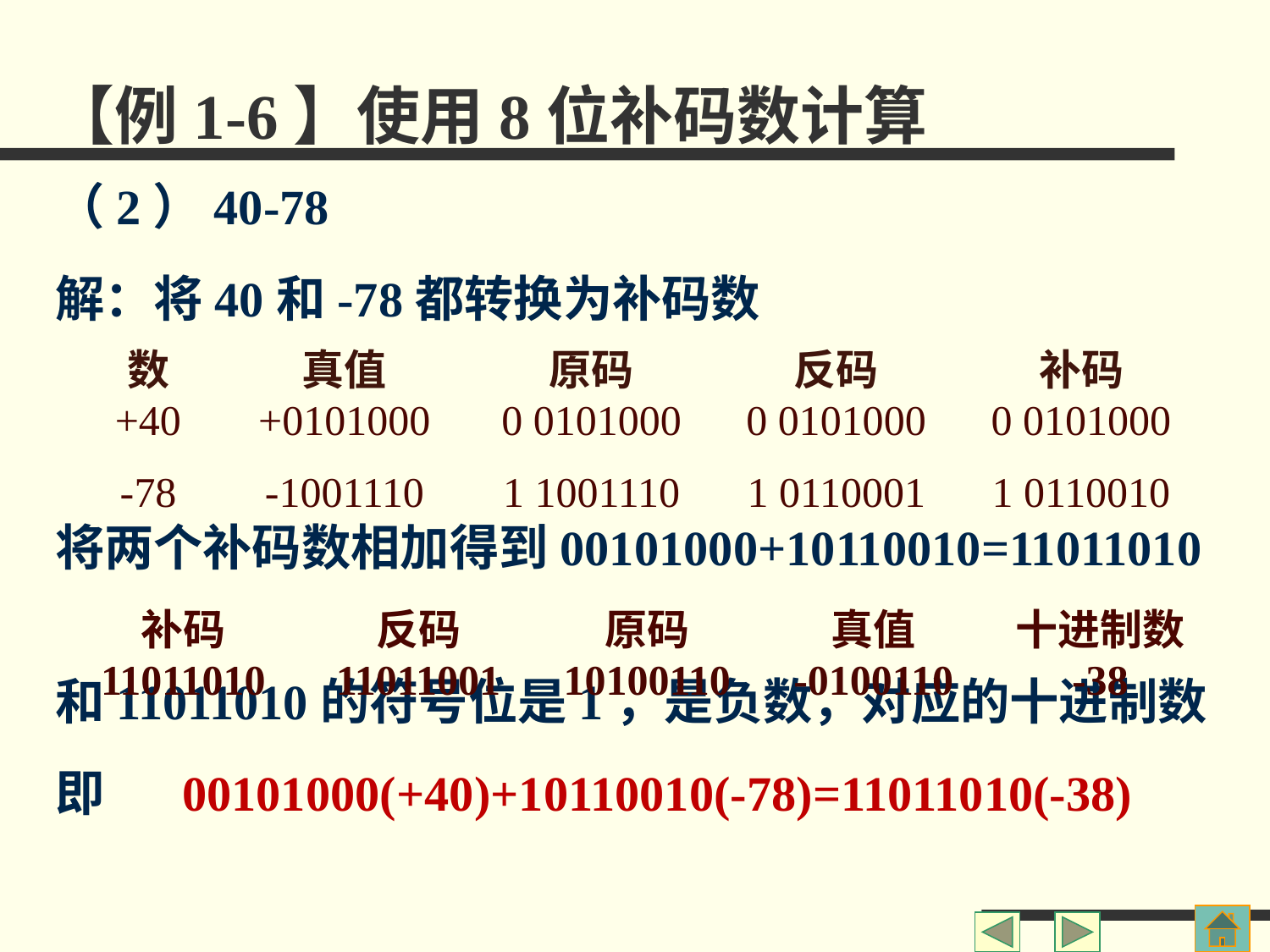

# 【例1-6】使用8位补码数计算
（2）40-78
解：将40和-78都转换为补码数

将两个补码数相加得到00101000+10110010=11011010
和11011010的符号位是1，是负数，对应的十进制数
即	00101000(+40)+10110010(-78)=11011010(-38)
| 数 | 真值 | 原码 | 反码 | 补码 |
| --- | --- | --- | --- | --- |
| +40 | +0101000 | 0 0101000 | 0 0101000 | 0 0101000 |
| -78 | -1001110 | 1 1001110 | 1 0110001 | 1 0110010 |
| 补码 | 反码 | 原码 | 真值 | 十进制数 |
| --- | --- | --- | --- | --- |
| 11011010 | 11011001 | 10100110 | -0100110 | -38 |